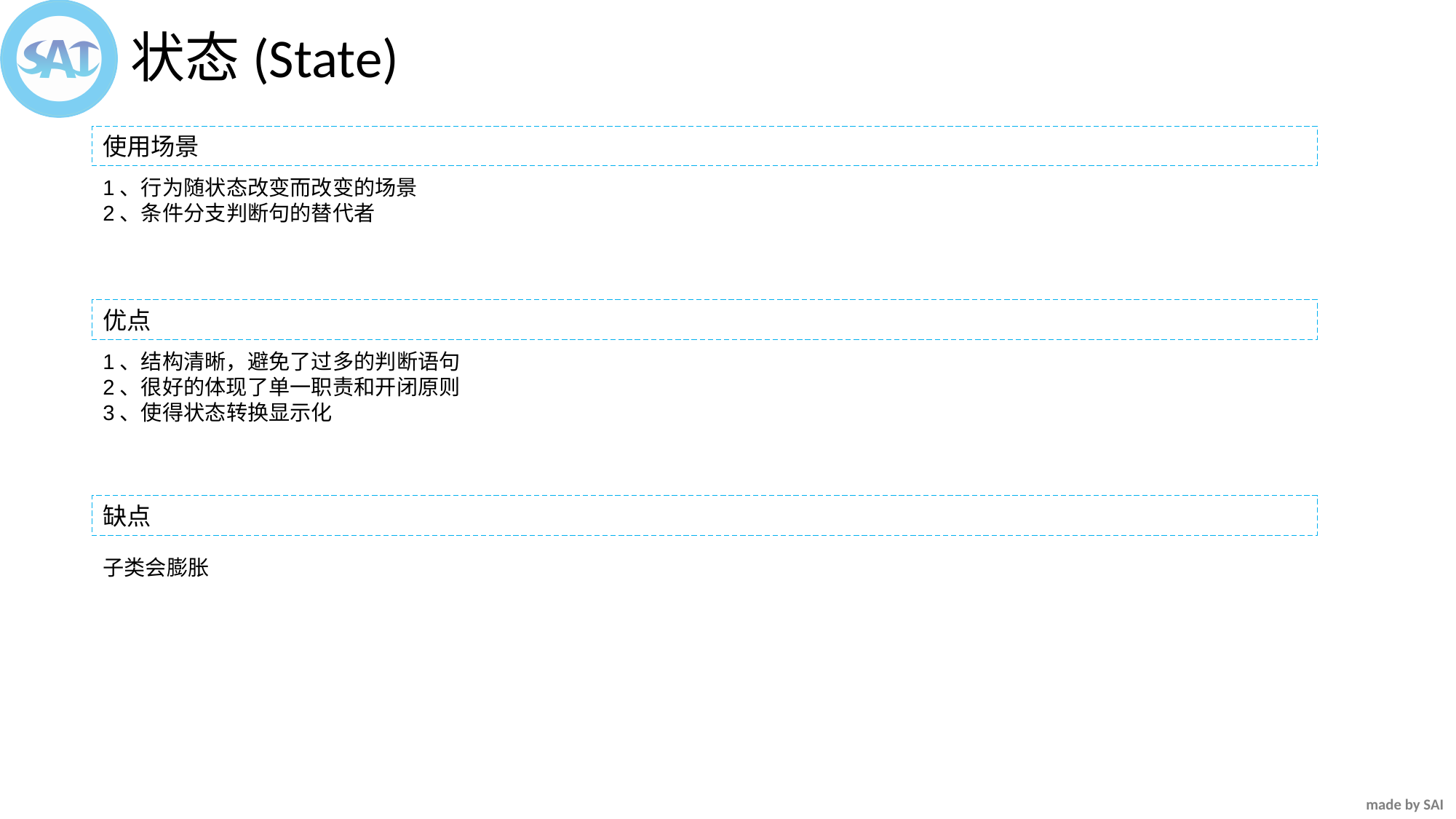

状态(State)
使用场景
1、行为随状态改变而改变的场景
2、条件分支判断句的替代者
优点
1、结构清晰，避免了过多的判断语句
2、很好的体现了单一职责和开闭原则
3、使得状态转换显示化
缺点
子类会膨胀